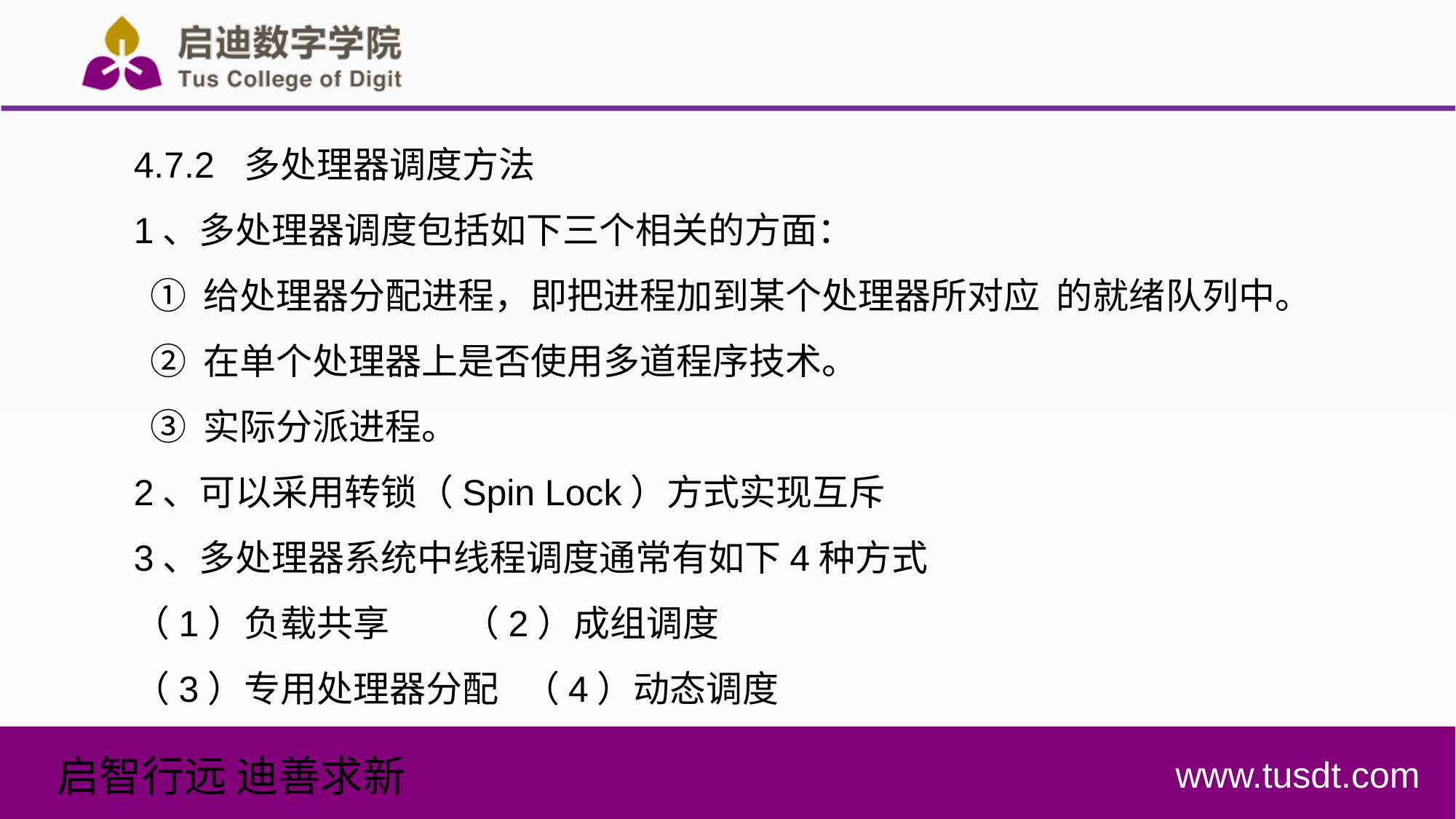

4.7.2  多处理器调度方法
1、多处理器调度包括如下三个相关的方面：
  ① 给处理器分配进程，即把进程加到某个处理器所对应  的就绪队列中。
  ② 在单个处理器上是否使用多道程序技术。
  ③ 实际分派进程。
2、可以采用转锁（Spin Lock）方式实现互斥
3、多处理器系统中线程调度通常有如下4种方式
（1）负载共享         （2）成组调度
（3）专用处理器分配   （4）动态调度